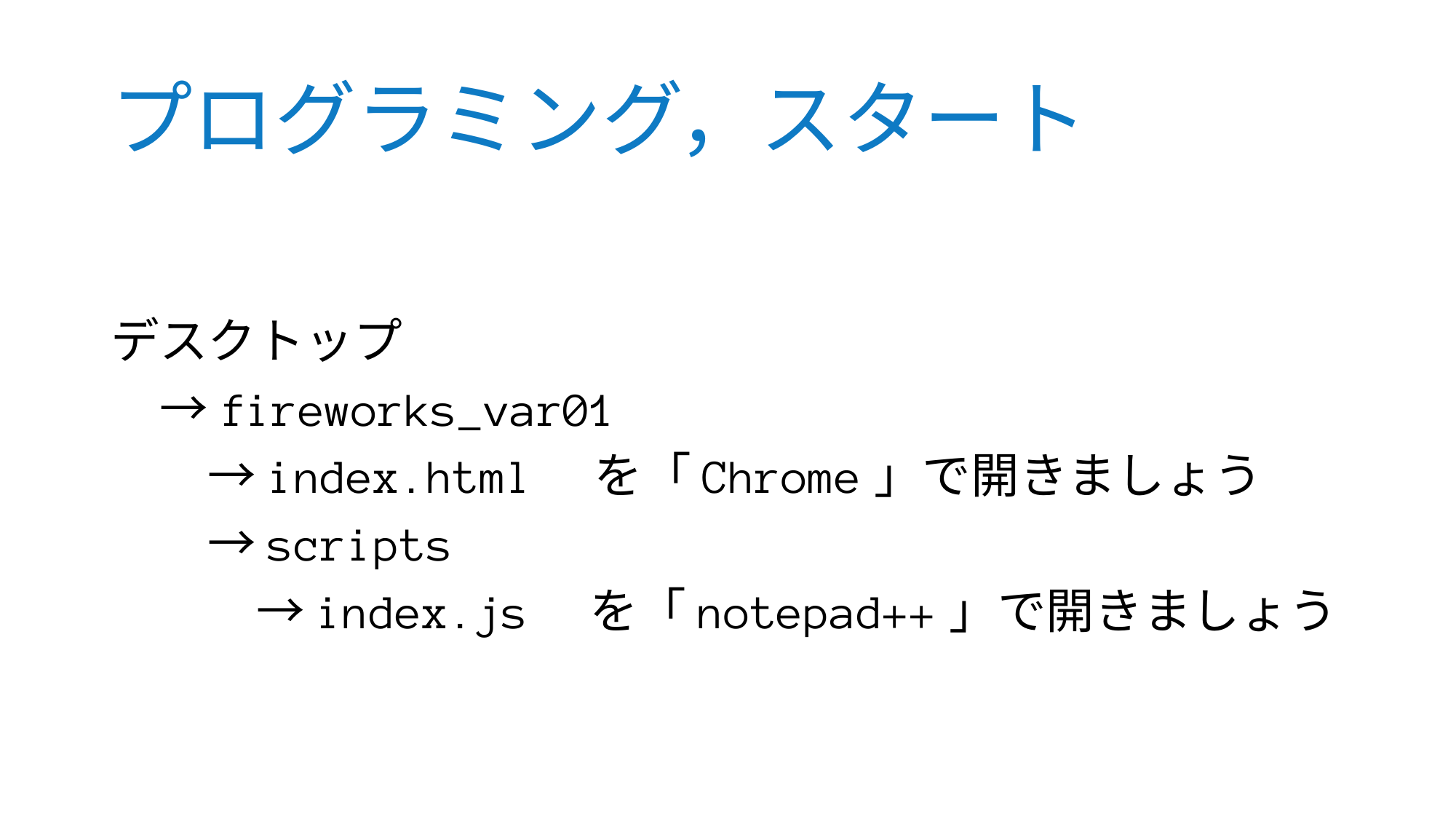

# プログラミング，スタート
デスクトップ
　→fireworks_var01
　　→index.html　を「Chrome」で開きましょう
　　→scripts
　　　→index.js　を「notepad++」で開きましょう